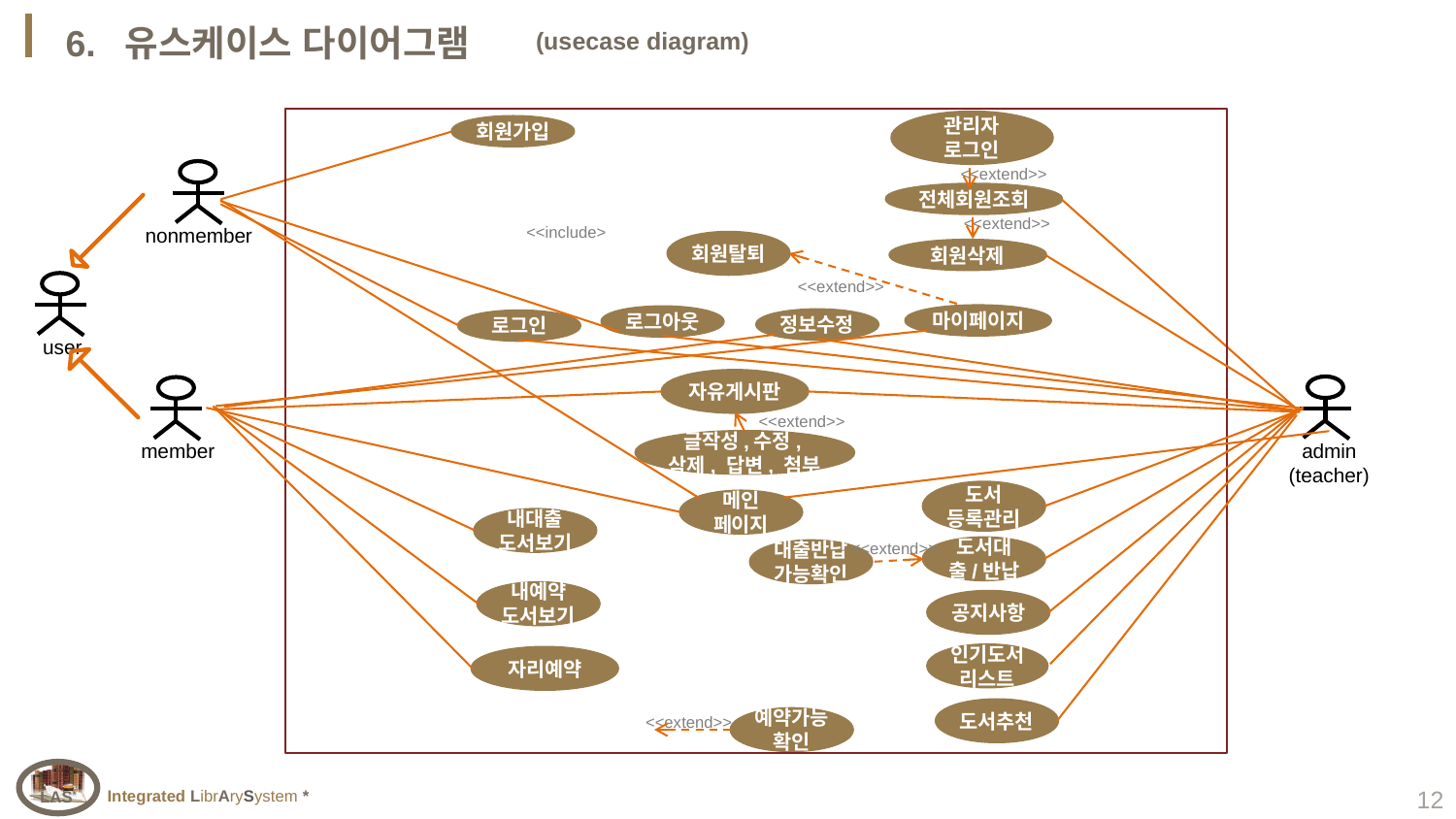

6.  유스케이스 다이어그램
(usecase diagram)

관리자
로그인
회원가입

nonmember
<<extend>>

전체회원조회
<<extend>>
<<include>
회원탈퇴
회원삭제

user
<<extend>>
마이페이지
로그아웃
정보수정
로그인

자유게시판

admin
(teacher)

member
<<extend>>
글작성,수정,삭제, 답변, 첨부
도서
등록관리
메인
페이지
내대출
도서보기
<<extend>>
도서대출/반납
대출반납
가능확인
내예약
도서보기
공지사항
인기도서리스트
자리예약
도서추천
예약가능확인
<<extend>>
12